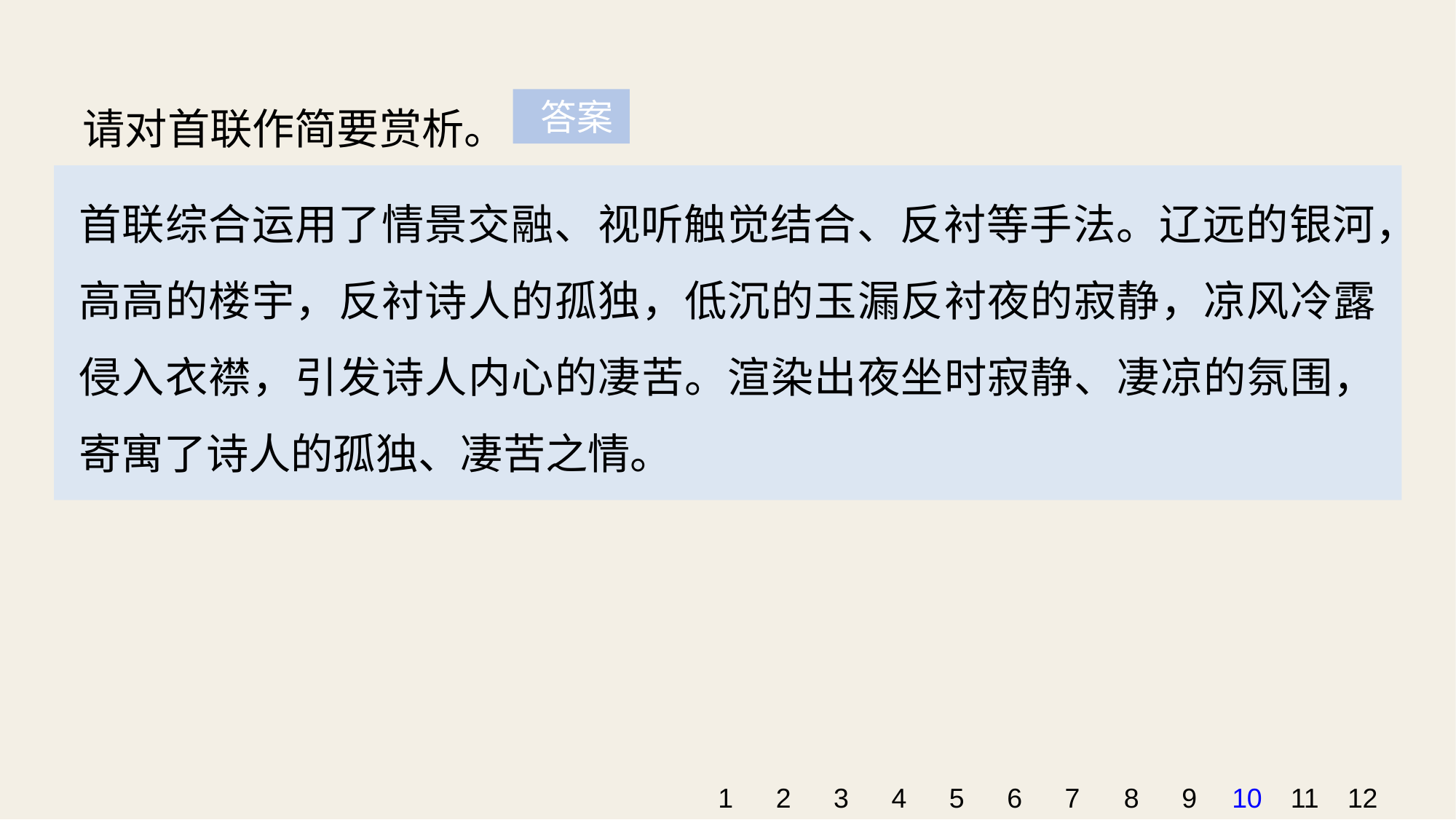

请对首联作简要赏析。
 答案
首联综合运用了情景交融、视听触觉结合、反衬等手法。辽远的银河，高高的楼宇，反衬诗人的孤独，低沉的玉漏反衬夜的寂静，凉风冷露侵入衣襟，引发诗人内心的凄苦。渲染出夜坐时寂静、凄凉的氛围，寄寓了诗人的孤独、凄苦之情。

1
2
3
4
5
6
7
8
9
10
11
12